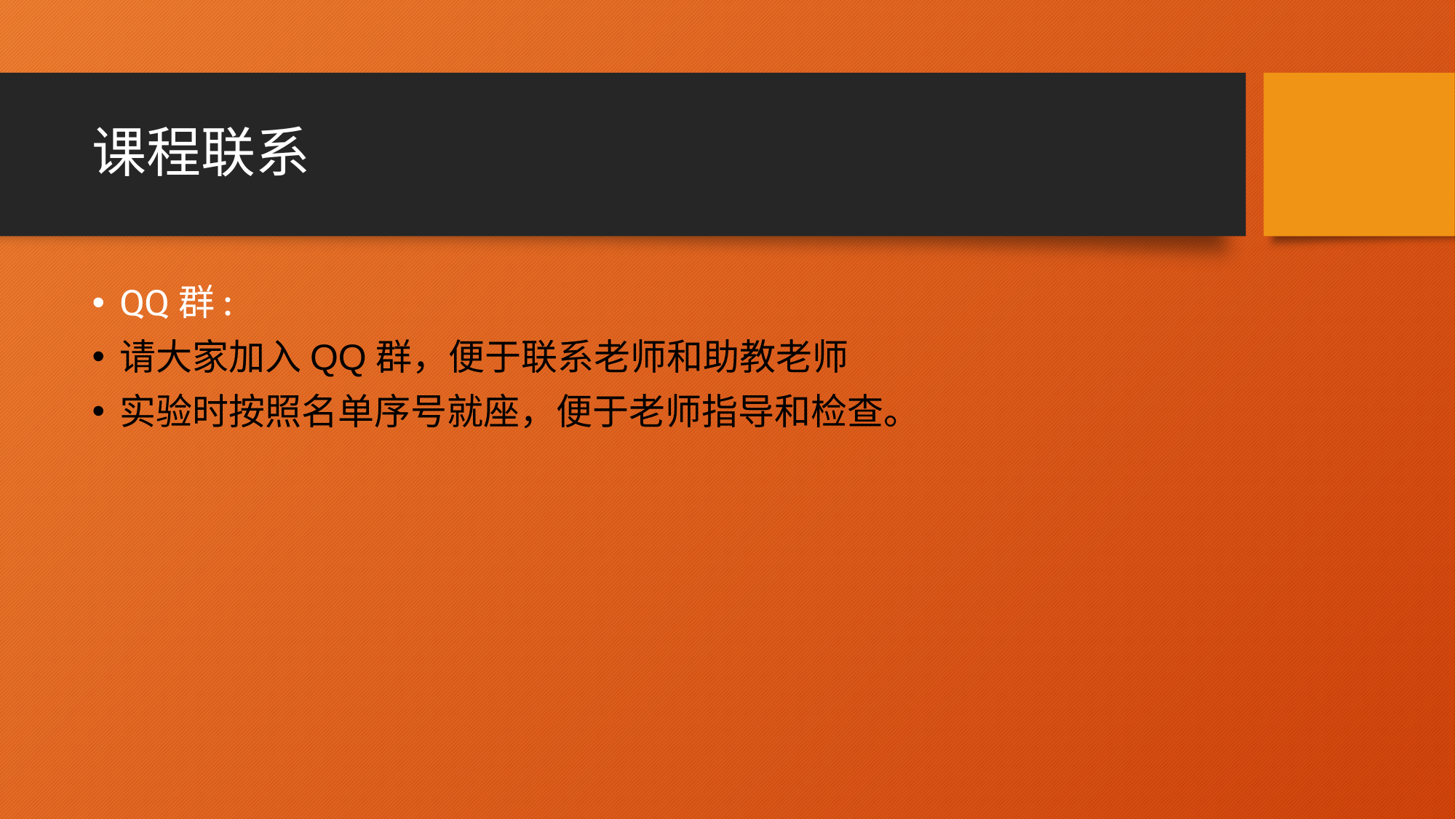

# 课程联系
QQ群:
请大家加入QQ群，便于联系老师和助教老师
实验时按照名单序号就座，便于老师指导和检查。